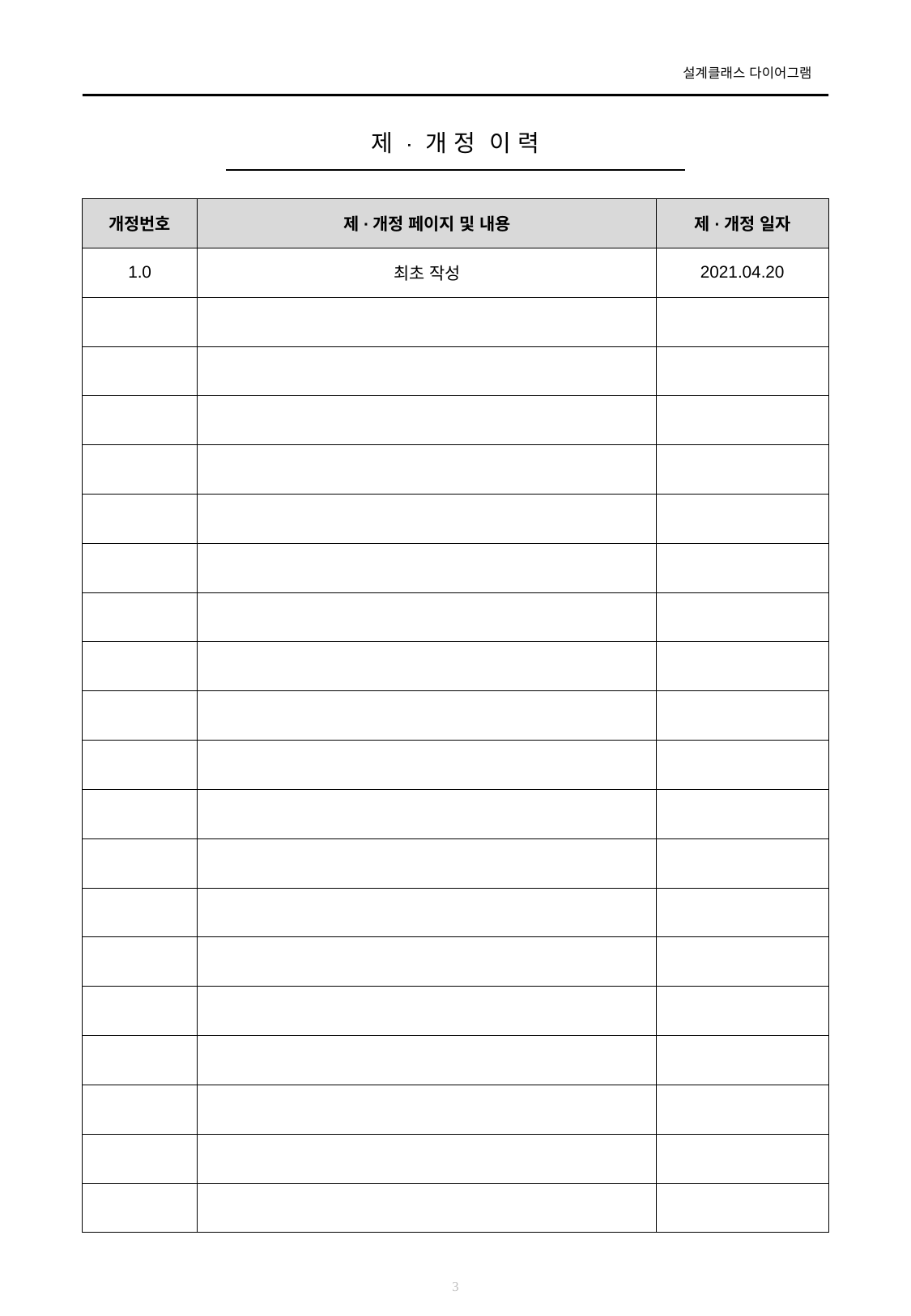

# 제 · 개 정  이 력
| 개정번호 | 제·개정 페이지 및 내용 | 제·개정 일자 |
| --- | --- | --- |
| 1.0 | 최초 작성 | 2021.04.20 |
|  |  |  |
|  |  |  |
|  |  |  |
|  |  |  |
|  |  |  |
|  |  |  |
|  |  |  |
|  |  |  |
|  |  |  |
|  |  |  |
|  |  |  |
|  |  |  |
|  |  |  |
|  |  |  |
|  |  |  |
|  |  |  |
|  |  |  |
|  |  |  |
|  |  |  |
3